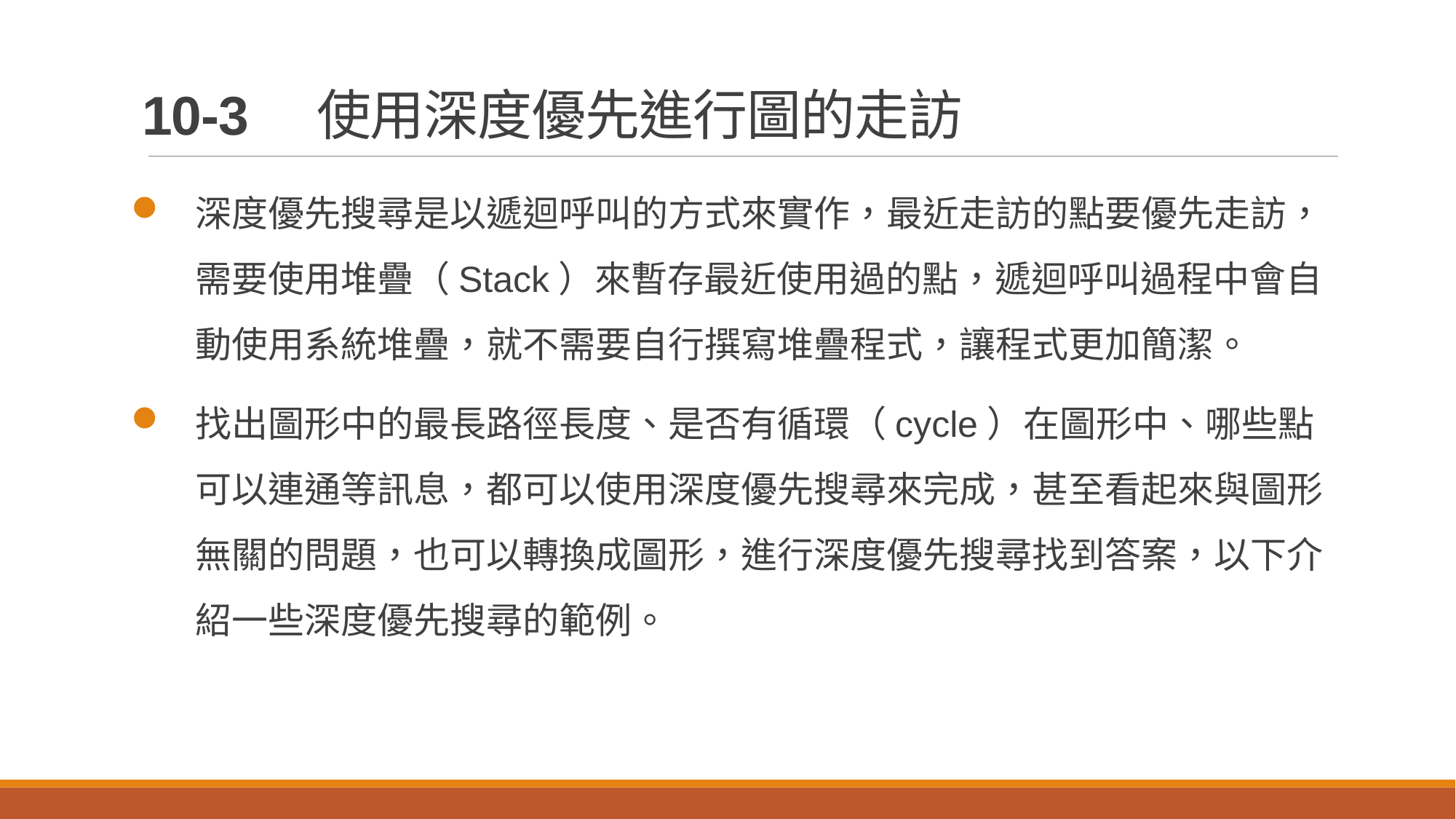

# 10-3　使用深度優先進行圖的走訪
深度優先搜尋是以遞迴呼叫的方式來實作，最近走訪的點要優先走訪，需要使用堆疊（Stack）來暫存最近使用過的點，遞迴呼叫過程中會自動使用系統堆疊，就不需要自行撰寫堆疊程式，讓程式更加簡潔。
找出圖形中的最長路徑長度、是否有循環（cycle）在圖形中、哪些點可以連通等訊息，都可以使用深度優先搜尋來完成，甚至看起來與圖形無關的問題，也可以轉換成圖形，進行深度優先搜尋找到答案，以下介紹一些深度優先搜尋的範例。